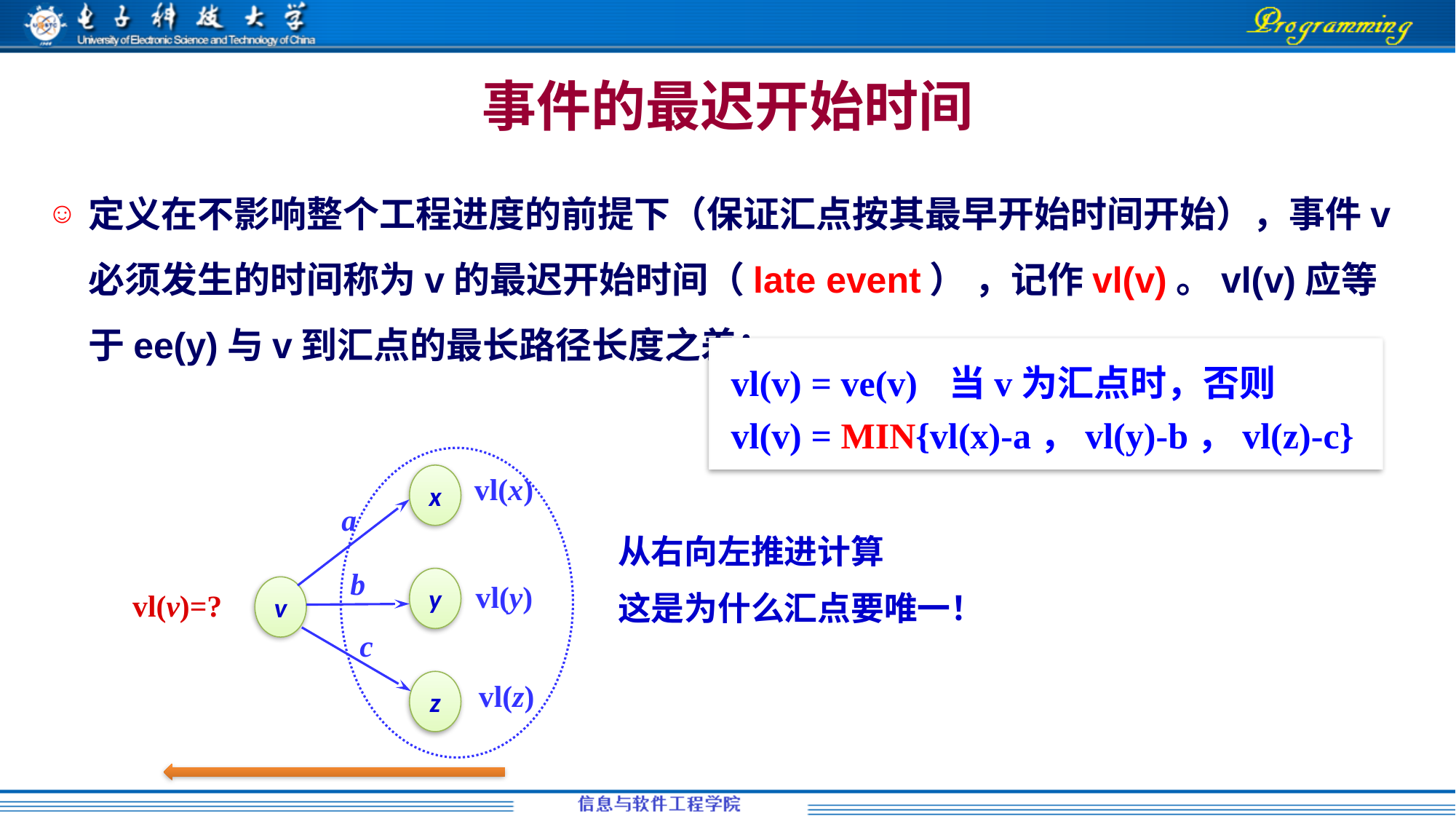

# 事件的最迟开始时间
定义在不影响整个工程进度的前提下（保证汇点按其最早开始时间开始），事件v必须发生的时间称为v的最迟开始时间（late event） ，记作vl(v)。vl(v)应等于ee(y)与v到汇点的最长路径长度之差：
vl(v) = ve(v)	当v为汇点时，否则
vl(v) = MIN{vl(x)-a，vl(y)-b，vl(z)-c}

x
vl(x)
a

b
y
vl(y)
v
vl(v)=?

c

z
vl(z)
从右向左推进计算
这是为什么汇点要唯一！